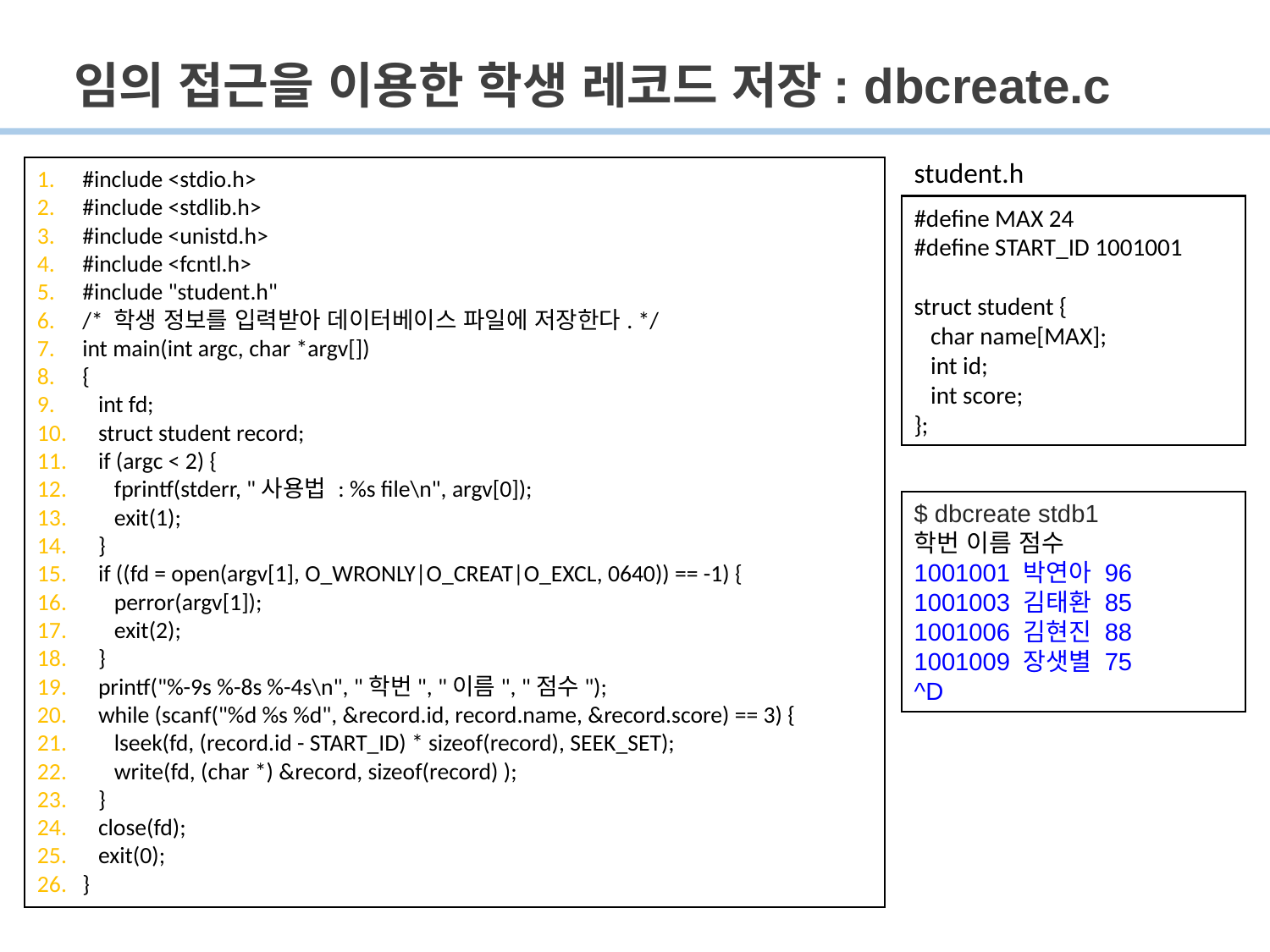

# 임의 접근을 이용한 학생 레코드 저장: dbcreate.c
student.h
#include <stdio.h>
#include <stdlib.h>
#include <unistd.h>
#include <fcntl.h>
#include "student.h"
/* 학생 정보를 입력받아 데이터베이스 파일에 저장한다. */
int main(int argc, char *argv[])
{
   int fd;
   struct student record;
   if (argc < 2) {
      fprintf(stderr, "사용법 : %s file\n", argv[0]);
      exit(1);
   }
   if ((fd = open(argv[1], O_WRONLY|O_CREAT|O_EXCL, 0640)) == -1) {
      perror(argv[1]);
      exit(2);
   }
   printf("%-9s %-8s %-4s\n", "학번", "이름", "점수");
   while (scanf("%d %s %d", &record.id, record.name, &record.score) == 3) {
      lseek(fd, (record.id - START_ID) * sizeof(record), SEEK_SET);
      write(fd, (char *) &record, sizeof(record) );
   }
   close(fd);
   exit(0);
}
#define MAX 24
#define START_ID 1001001

struct student {
   char name[MAX];
   int id;
   int score;
};
$ dbcreate stdb1
학번 이름 점수
1001001 박연아 96
1001003 김태환 85
1001006 김현진 88
1001009 장샛별 75
^D